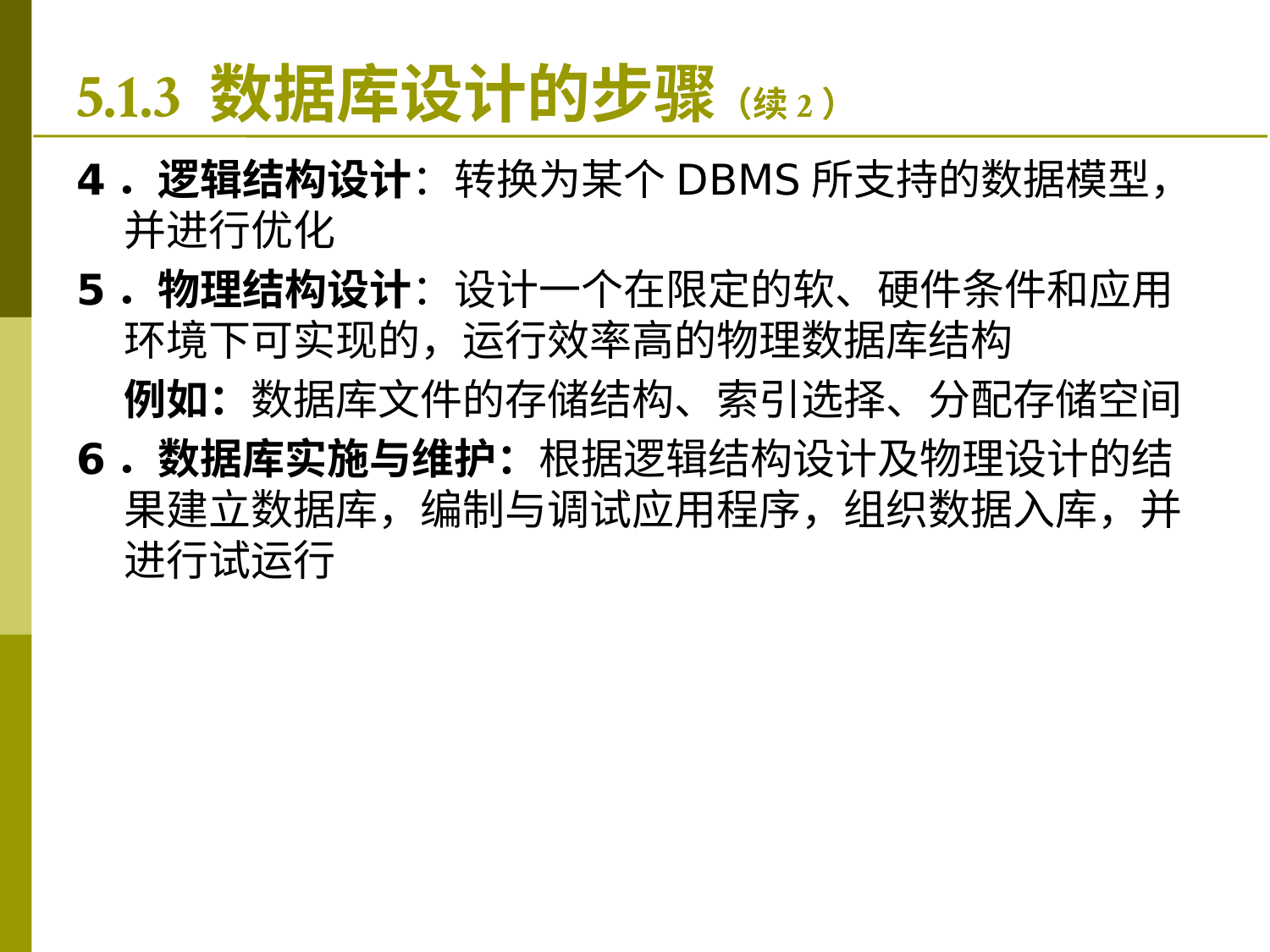

# 5.1.3 数据库设计的步骤（续2）
4．逻辑结构设计：转换为某个DBMS所支持的数据模型，并进行优化
5．物理结构设计：设计一个在限定的软、硬件条件和应用环境下可实现的，运行效率高的物理数据库结构
	例如：数据库文件的存储结构、索引选择、分配存储空间
6．数据库实施与维护：根据逻辑结构设计及物理设计的结果建立数据库，编制与调试应用程序，组织数据入库，并进行试运行